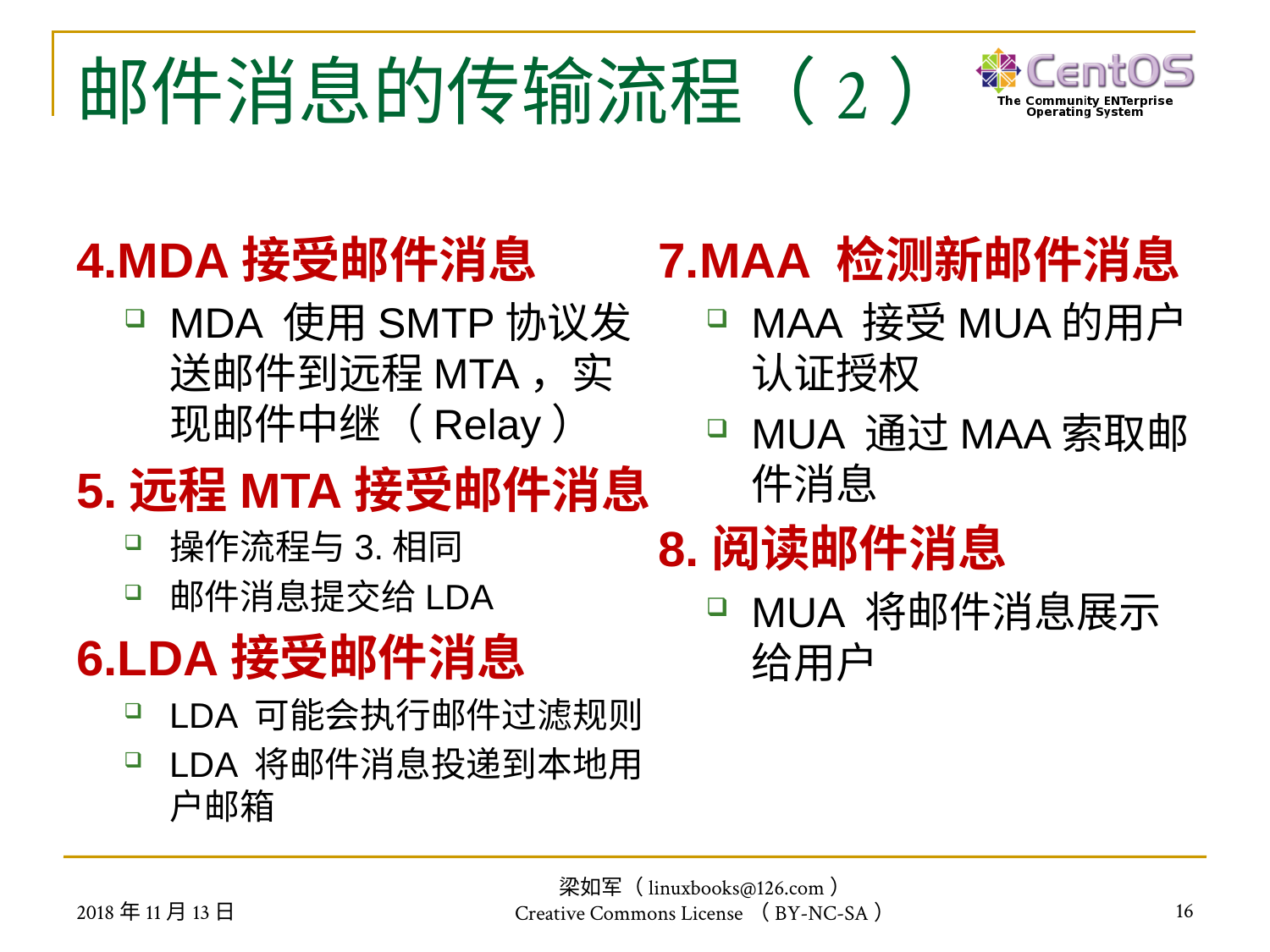

# 邮件消息的传输流程（2）
4.MDA接受邮件消息
MDA 使用SMTP协议发送邮件到远程MTA，实现邮件中继（Relay）
5.远程MTA接受邮件消息
操作流程与3.相同
邮件消息提交给LDA
6.LDA接受邮件消息
LDA 可能会执行邮件过滤规则
LDA 将邮件消息投递到本地用户邮箱

7.MAA 检测新邮件消息
MAA 接受MUA的用户认证授权
MUA 通过MAA索取邮件消息
8.阅读邮件消息
MUA 将邮件消息展示给用户
2018年11月13日
16
梁如军（linuxbooks@126.com）
Creative Commons License（BY-NC-SA）